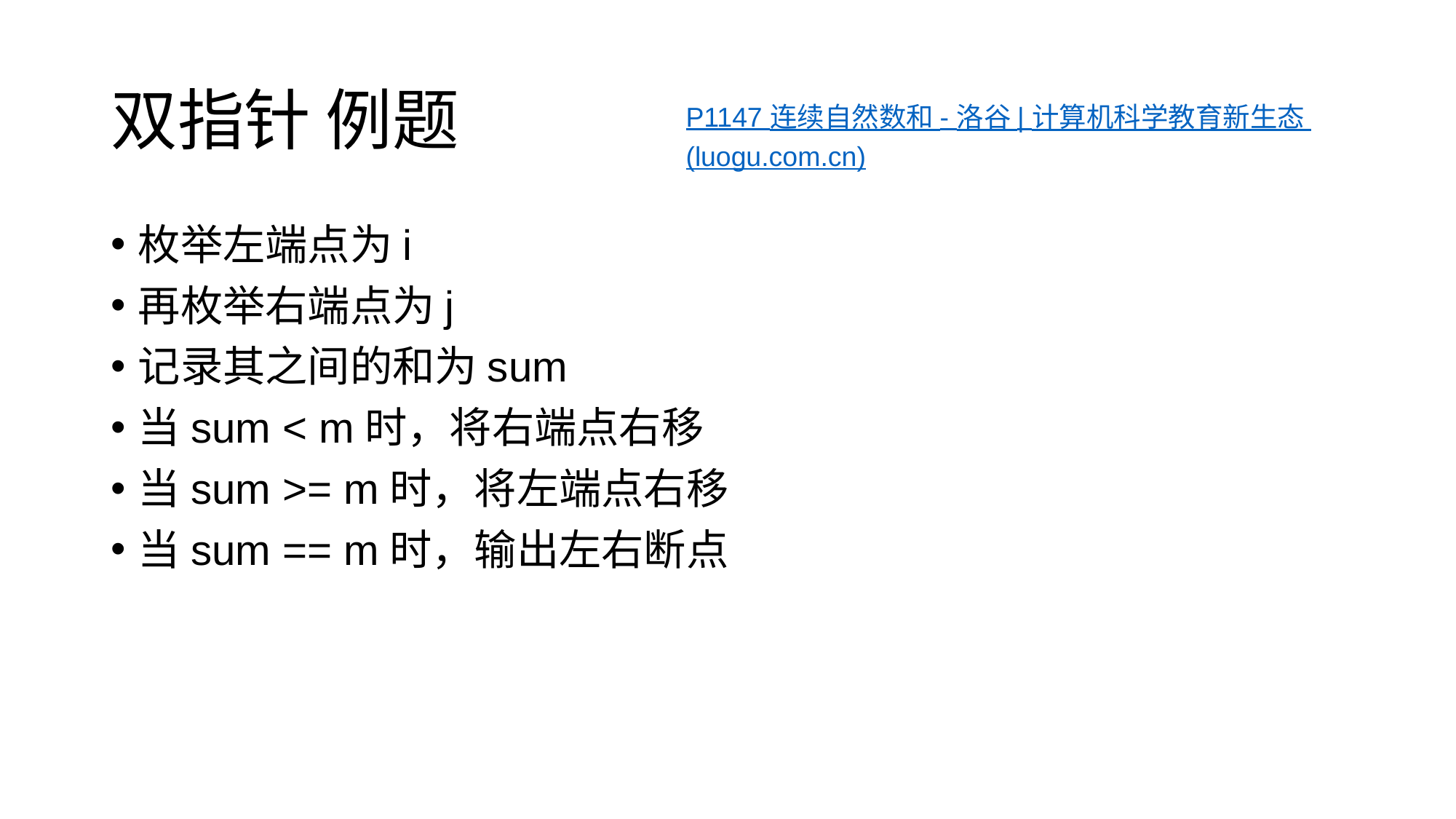

# 双指针 例题
P1147 连续自然数和 - 洛谷 | 计算机科学教育新生态 (luogu.com.cn)
枚举左端点为i
再枚举右端点为j
记录其之间的和为sum
当sum < m时，将右端点右移
当sum >= m时，将左端点右移
当sum == m时，输出左右断点